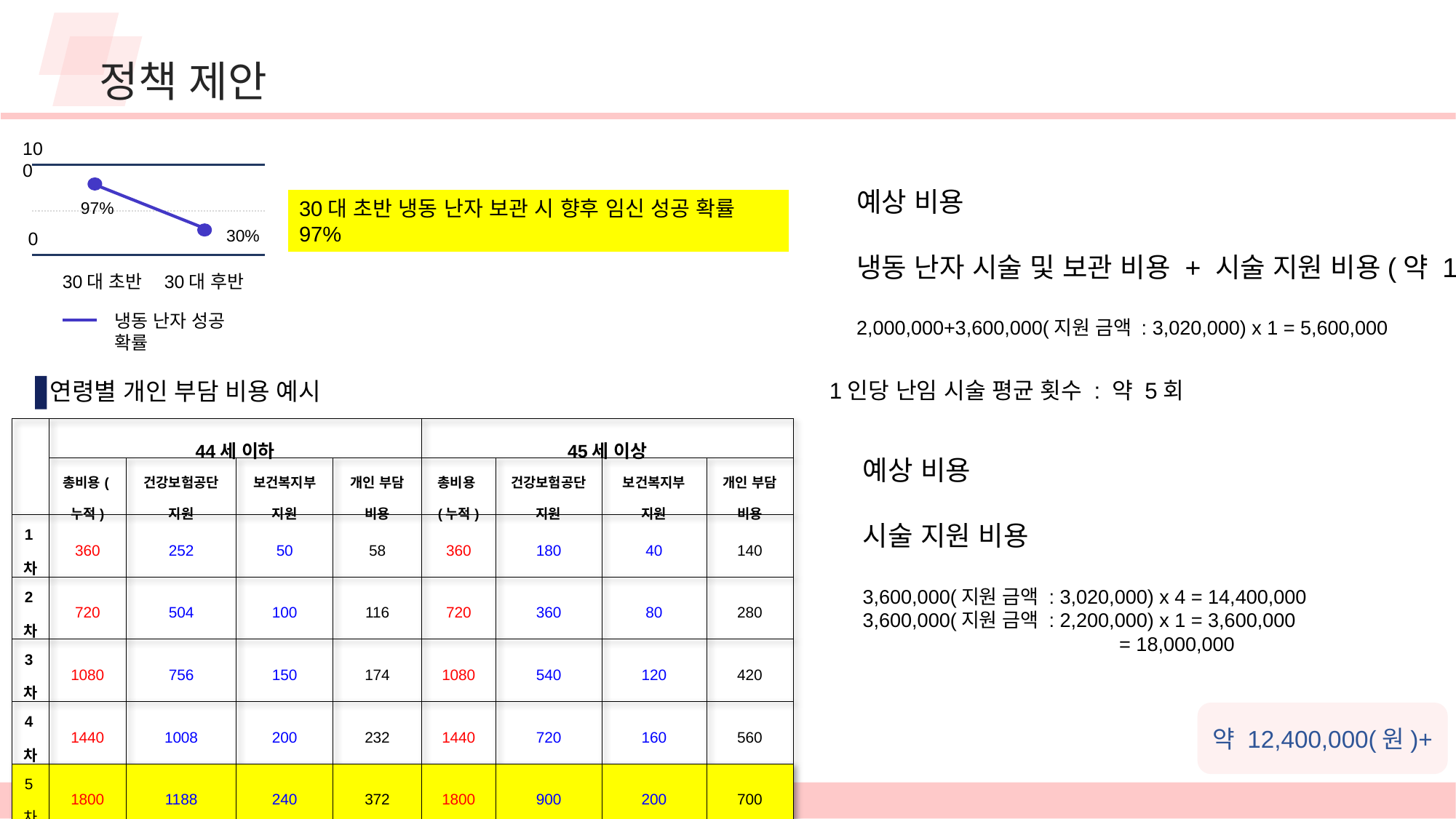

정책 제안

100

0

30대 후반
30대 초반
냉동 난자 성공 확률
97%
30%
예상 비용

냉동 난자 시술 및 보관 비용 + 시술 지원 비용(약 1회)

2,000,000+3,600,000(지원 금액 : 3,020,000) x 1 = 5,600,000
30대 초반 냉동 난자 보관 시 향후 임신 성공 확률 97%
1인당 난임 시술 평균 횟수 : 약 5회
연령별 개인 부담 비용 예시

|  | 44세 이하 |  |  |  | 45세 이상 |  |  |  |
| --- | --- | --- | --- | --- | --- | --- | --- | --- |
|  | 총비용(누적) | 건강보험공단 지원 | 보건복지부 지원 | 개인 부담 비용 | 총비용(누적) | 건강보험공단 지원 | 보건복지부 지원 | 개인 부담 비용 |
| 1차 | 360 | 252 | 50 | 58 | 360 | 180 | 40 | 140 |
| 2차 | 720 | 504 | 100 | 116 | 720 | 360 | 80 | 280 |
| 3차 | 1080 | 756 | 150 | 174 | 1080 | 540 | 120 | 420 |
| 4차 | 1440 | 1008 | 200 | 232 | 1440 | 720 | 160 | 560 |
| 5차 | 1800 | 1188 | 240 | 372 | 1800 | 900 | 200 | 700 |
| 6차 | 2160 | 1368 | 280 | 512 | 2160 | 1080 | 240 | 840 |
| 7차 | 2520 | 1548 | 320 | 652 | 2520 | 1260 | 280 | 980 |
| 8차 | 2880 | 1728 | 320 | 832 | 2880 | 1260 | 280 | 1120 |
예상 비용

시술 지원 비용

3,600,000(지원 금액 : 3,020,000) x 4 = 14,400,000
3,600,000(지원 금액 : 2,200,000) x 1 = 3,600,000
                                               = 18,000,000
약 12,400,000(원)+